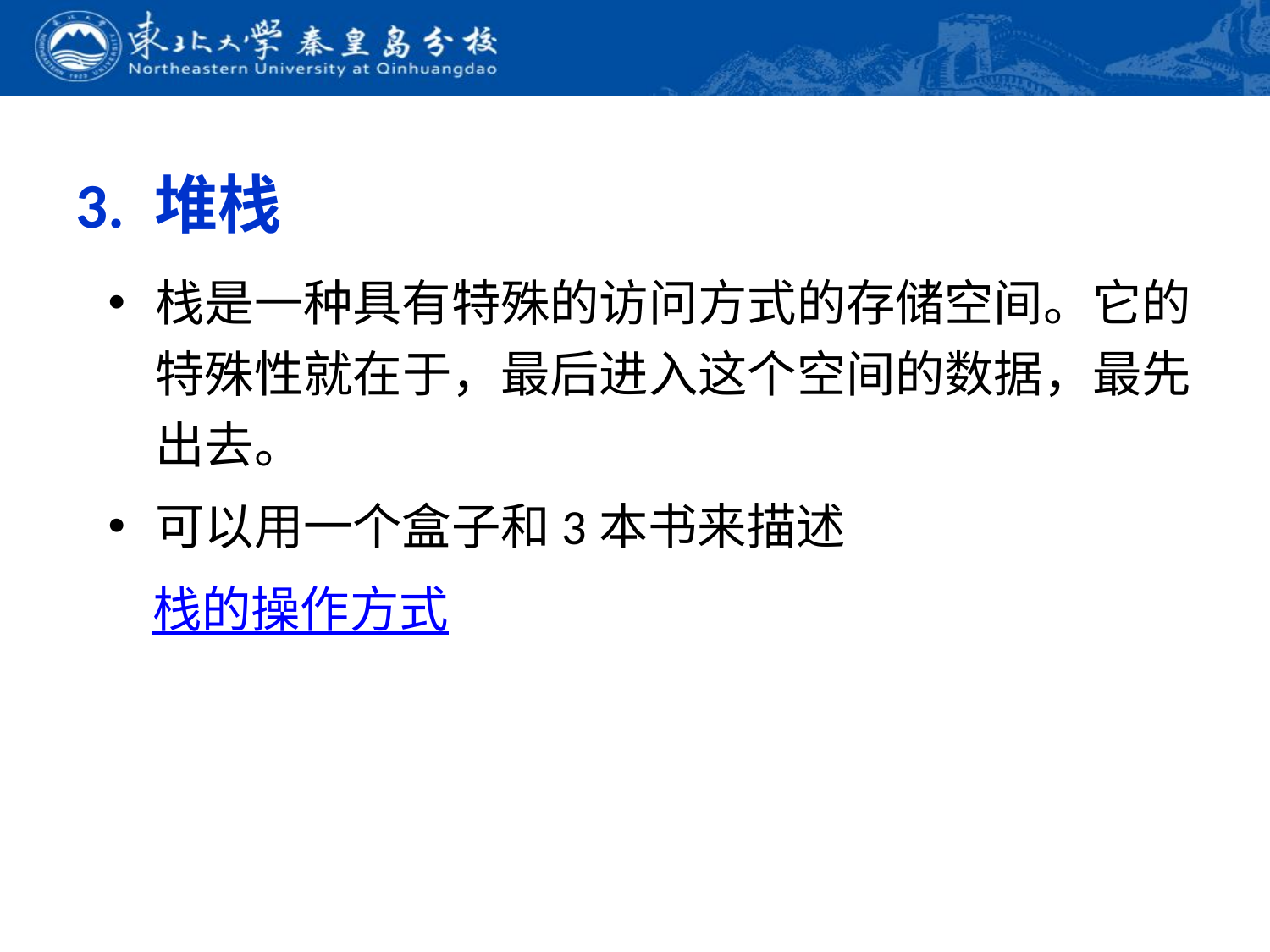

# 3. 堆栈
栈是一种具有特殊的访问方式的存储空间。它的特殊性就在于，最后进入这个空间的数据，最先出去。
可以用一个盒子和3本书来描述
   栈的操作方式